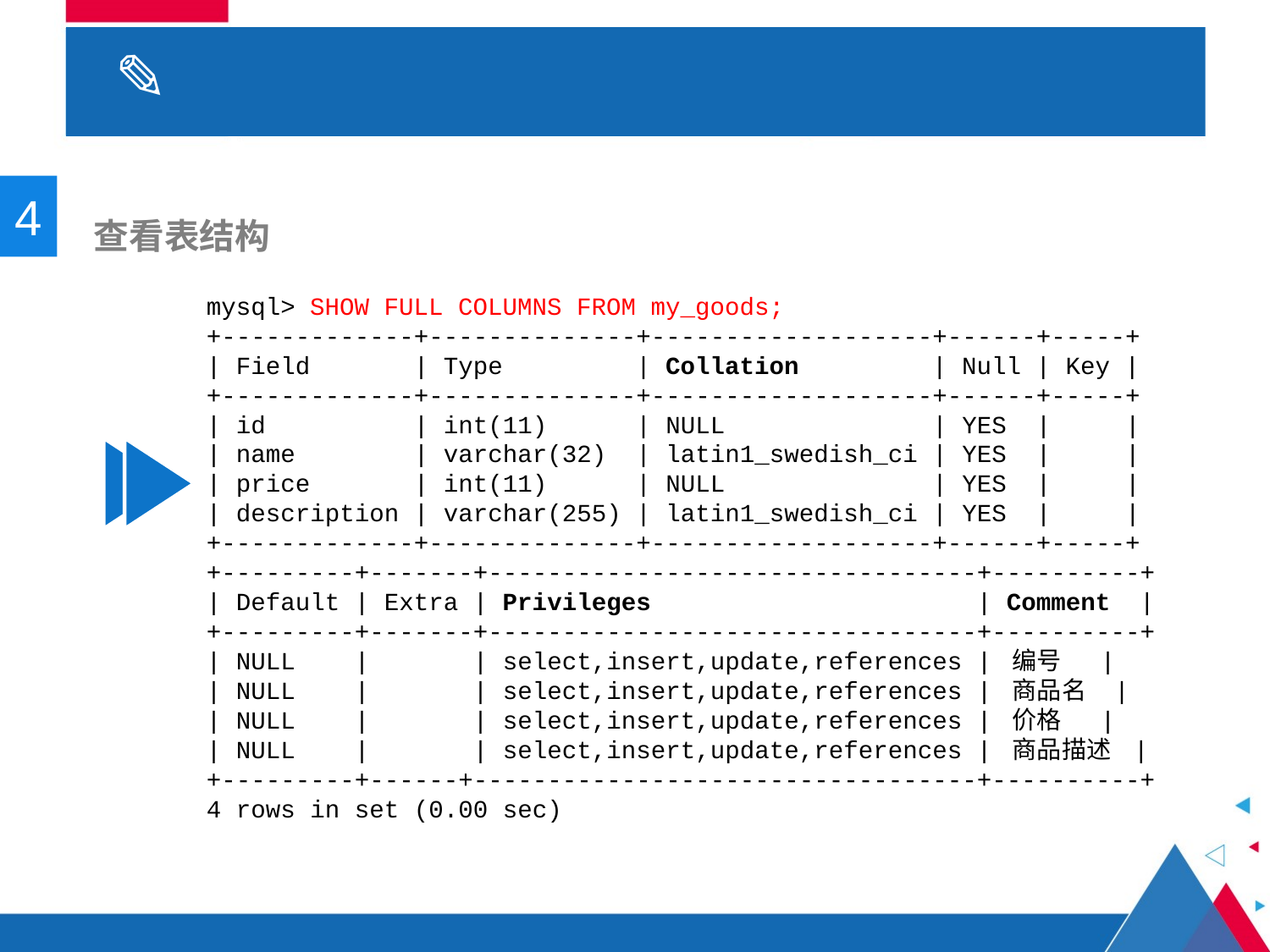

# 2.2 数据表操作

4
  查看表结构
mysql> SHOW FULL COLUMNS FROM my_goods;
+-------------+--------------+-------------------+------+-----+
| Field       | Type         | Collation         | Null | Key |
+-------------+--------------+-------------------+------+-----+
| id          | int(11)      | NULL              | YES  |     |
| name        | varchar(32)  | latin1_swedish_ci | YES  |     |
| price       | int(11)      | NULL              | YES  |     |
| description | varchar(255) | latin1_swedish_ci | YES  |     |
+-------------+--------------+-------------------+------+-----+
+---------+-------+---------------------------------+----------+
| Default | Extra | Privileges                      | Comment  |
+---------+-------+---------------------------------+----------+
| NULL    |       | select,insert,update,references | 编号      |
| NULL    |       | select,insert,update,references | 商品名    |
| NULL    |       | select,insert,update,references | 价格      |
| NULL    |       | select,insert,update,references | 商品描述   |
+---------+------+----------------------------------+----------+
4 rows in set (0.00 sec)